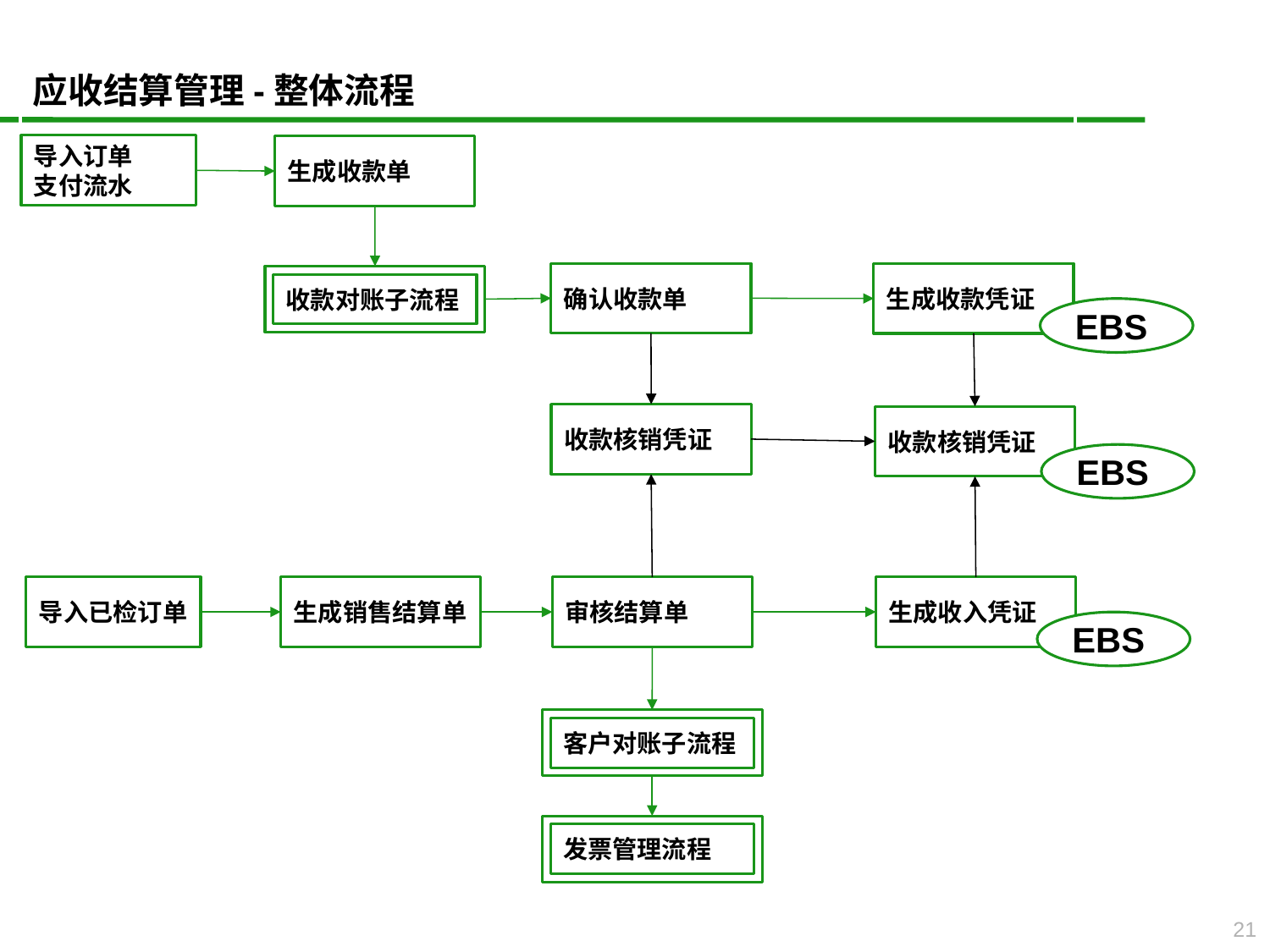

应收结算管理-整体流程
导入订单
支付流水
生成收款单
确认收款单
生成收款凭证
收款对账子流程
EBS
收款核销凭证
收款核销凭证
EBS
导入已检订单
生成销售结算单
审核结算单
生成收入凭证
EBS
客户对账子流程
发票管理流程
21